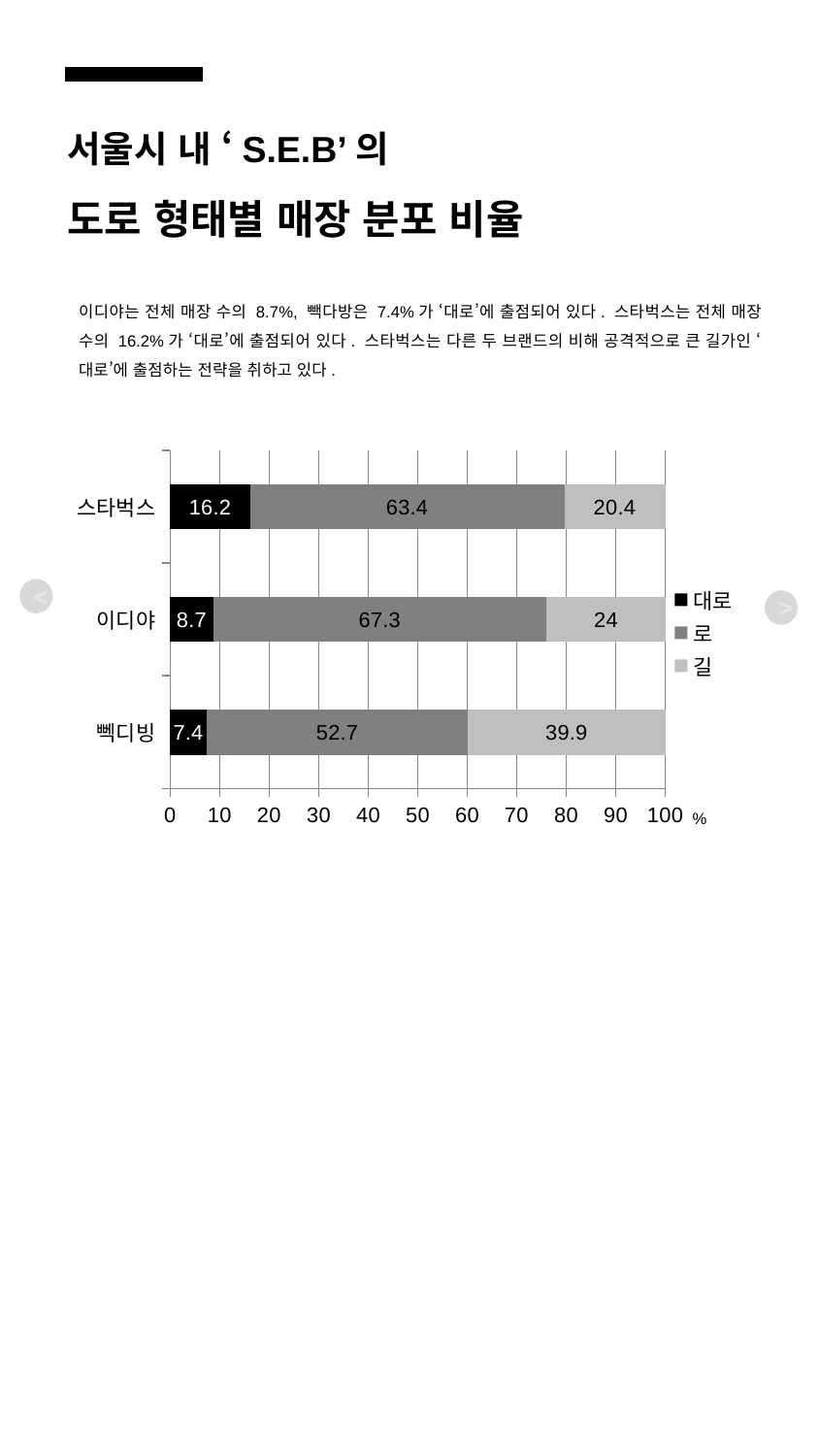

서울시 내 ‘S.E.B’의
도로 형태별 매장 분포 비율

이디야는 전체 매장 수의 8.7%, 빽다방은 7.4%가 ‘대로’에 출점되어 있다. 스타벅스는 전체 매장 수의 16.2%가 ‘대로’에 출점되어 있다. 스타벅스는 다른 두 브랜드의 비해 공격적으로 큰 길가인 ‘대로’에 출점하는 전략을 취하고 있다.

### Chart

| Category | 대로 | 로 | 길 |
|---|---|---|---|
| 뻭디빙 | 7.4 | 52.7 | 39.9 |
| 이디야 | 8.7 | 67.3 | 24.0 |
| 스타벅스 | 16.2 | 63.4 | 20.4 |
<
>
%